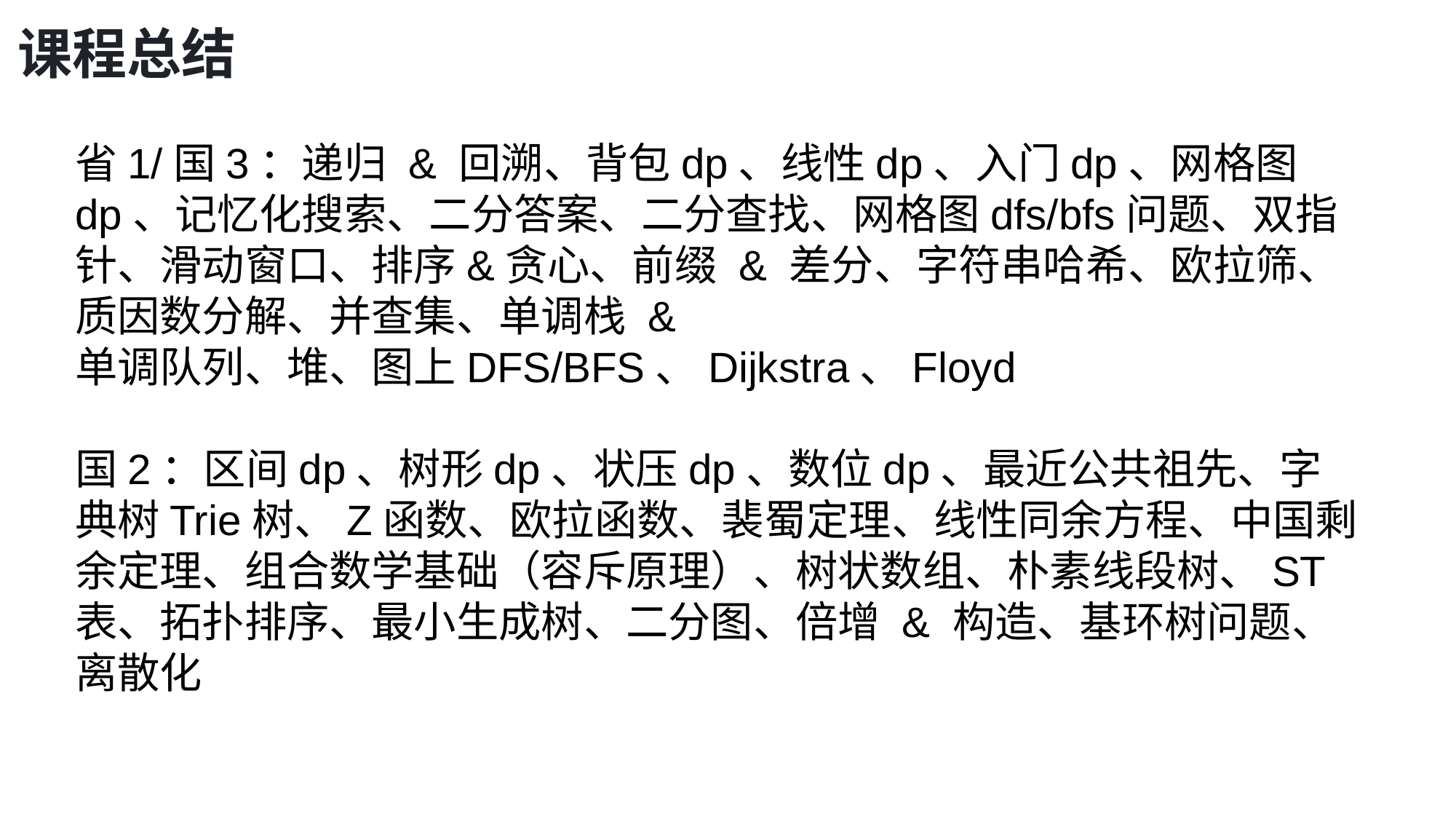

课程总结
省1/国3：递归 & 回溯、背包dp、线性dp、入门dp、网格图dp、记忆化搜索、二分答案、二分查找、网格图dfs/bfs问题、双指针、滑动窗口、排序&贪心、前缀 & 差分、字符串哈希、欧拉筛、质因数分解、并查集、单调栈 & 单调队列、堆、图上DFS/BFS、Dijkstra、Floyd

国2：区间dp、树形dp、状压dp、数位dp、最近公共祖先、字典树Trie树、Z函数、欧拉函数、裴蜀定理、线性同余方程、中国剩余定理、组合数学基础（容斥原理）、树状数组、朴素线段树、ST表、拓扑排序、最小生成树、二分图、倍增 & 构造、基环树问题、离散化